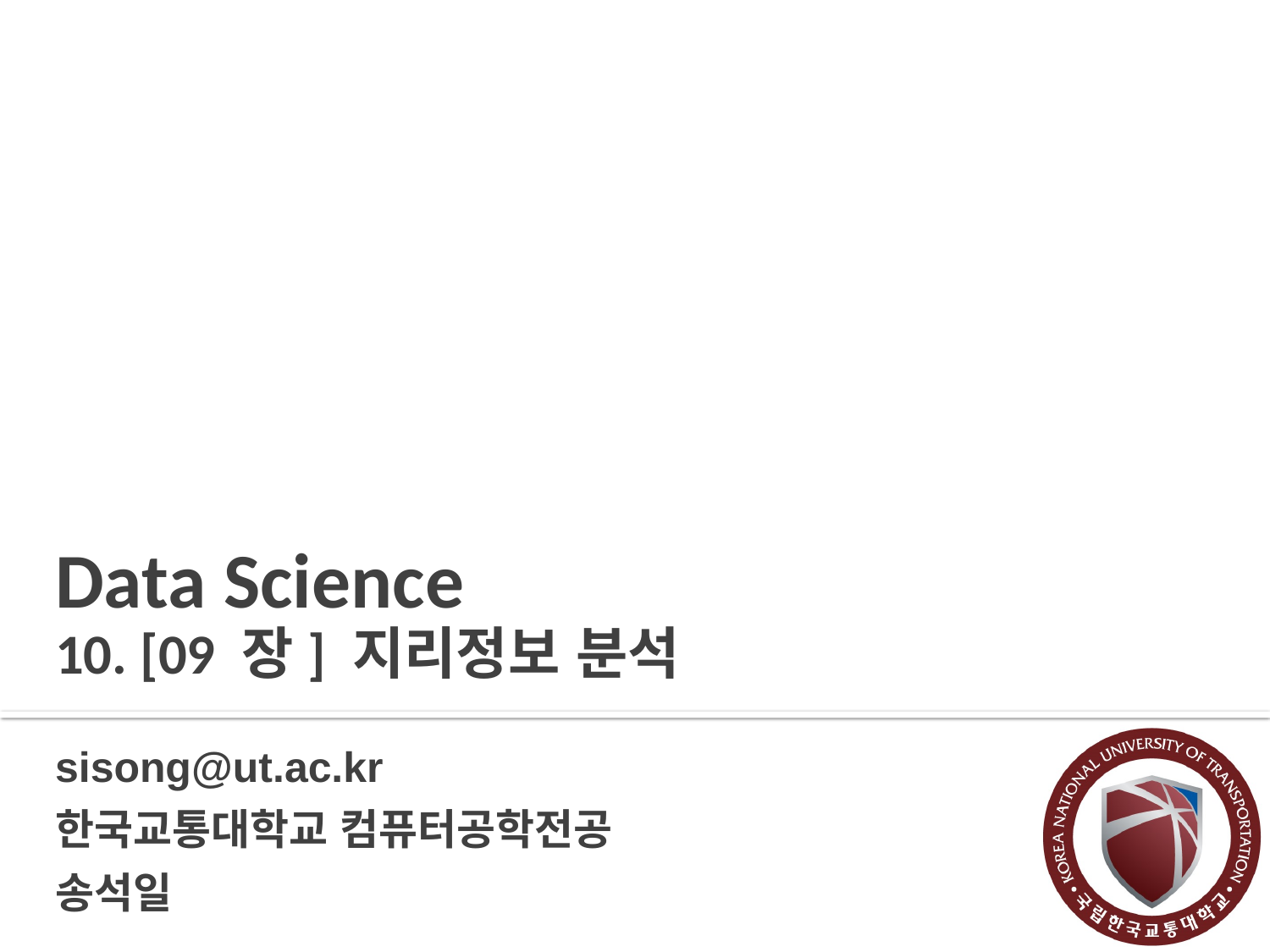

# Data Science 10. [09 장] 지리정보 분석
sisong@ut.ac.kr
한국교통대학교 컴퓨터공학전공
송석일